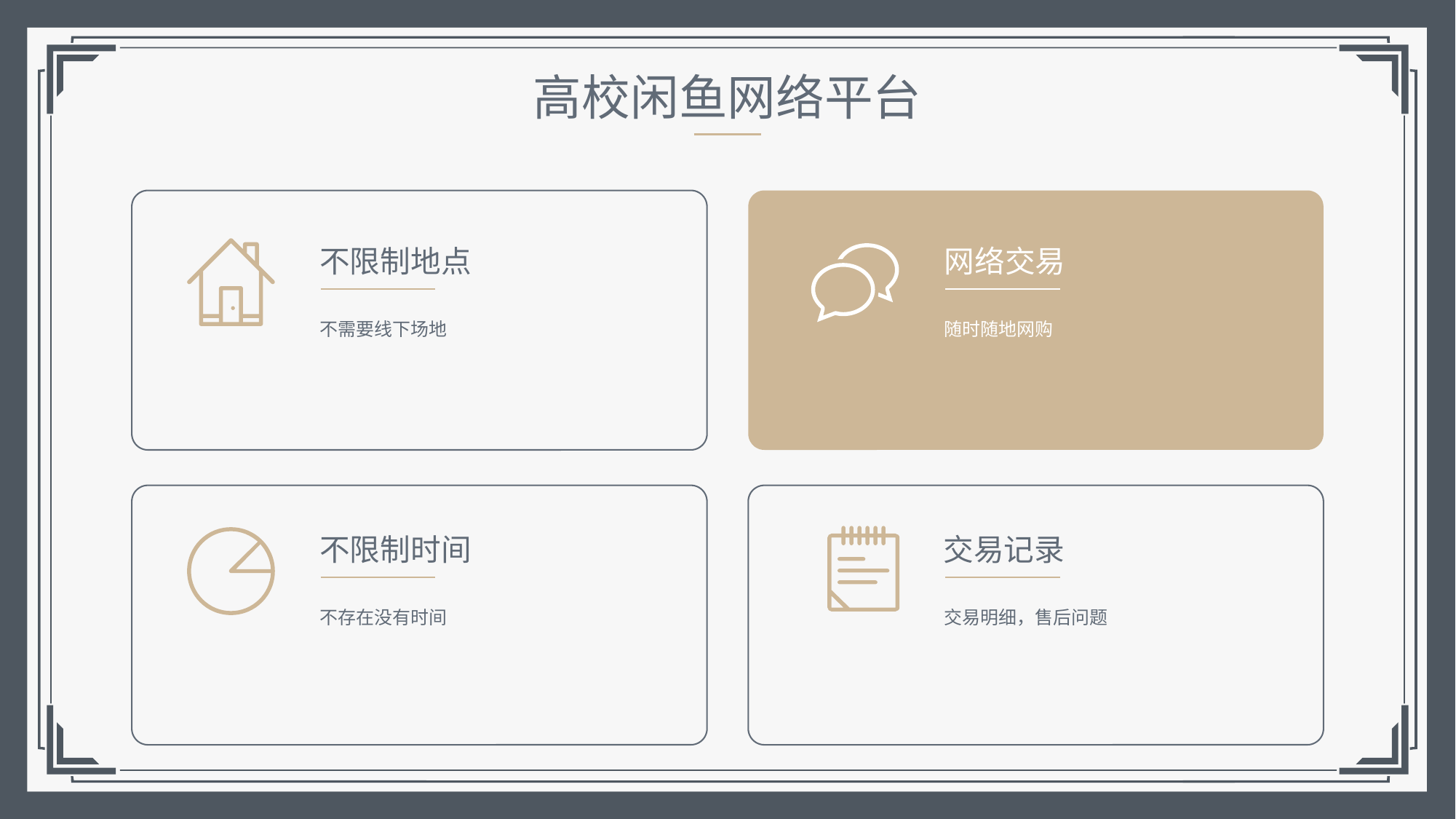

高校闲鱼网络平台

不限制地点
网络交易

不需要线下场地
随时随地网购

不限制时间
交易记录

不存在没有时间
交易明细，售后问题